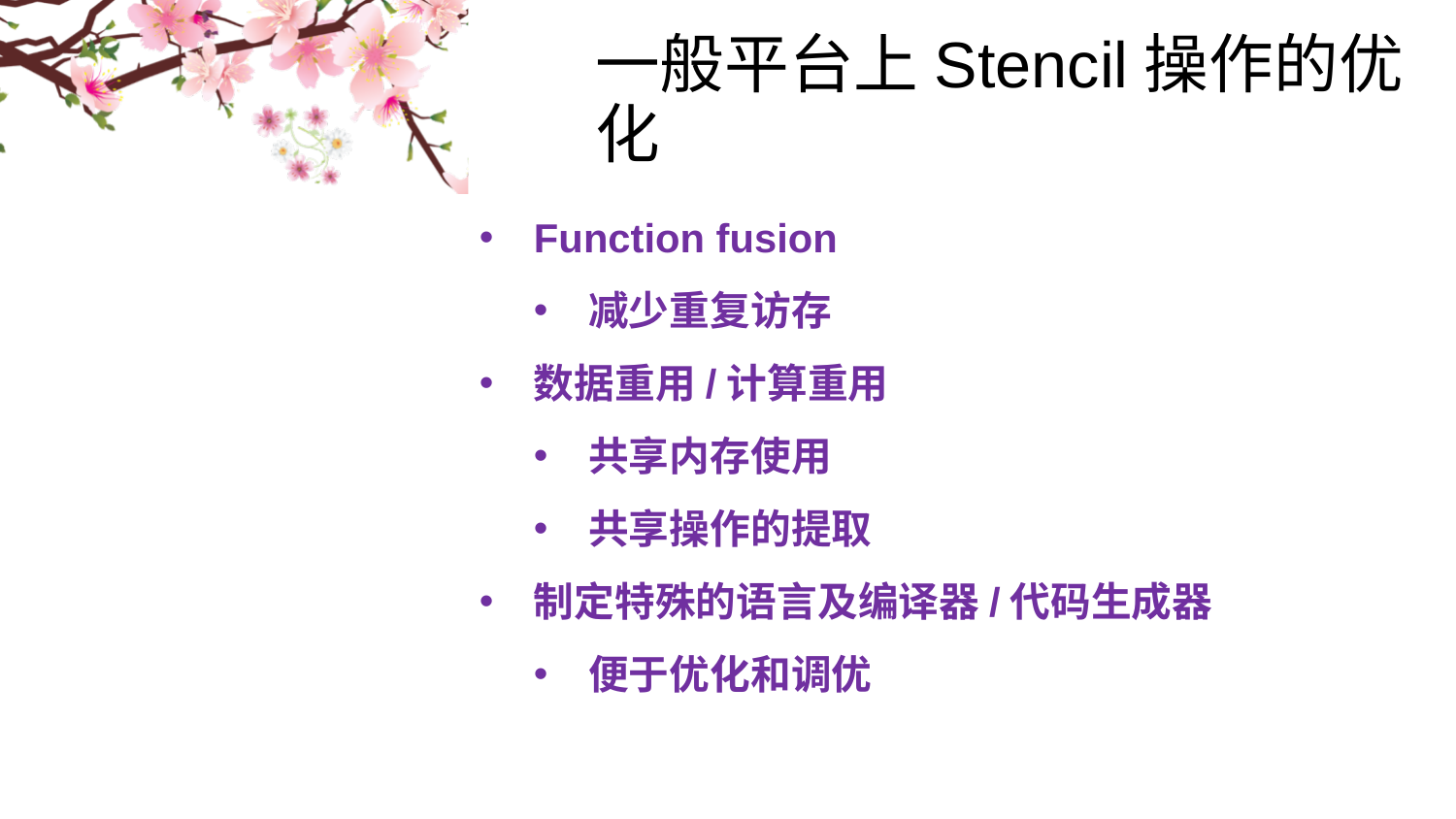

# 一般平台上Stencil操作的优化
Function fusion
减少重复访存
数据重用/计算重用
共享内存使用
共享操作的提取
制定特殊的语言及编译器/代码生成器
便于优化和调优